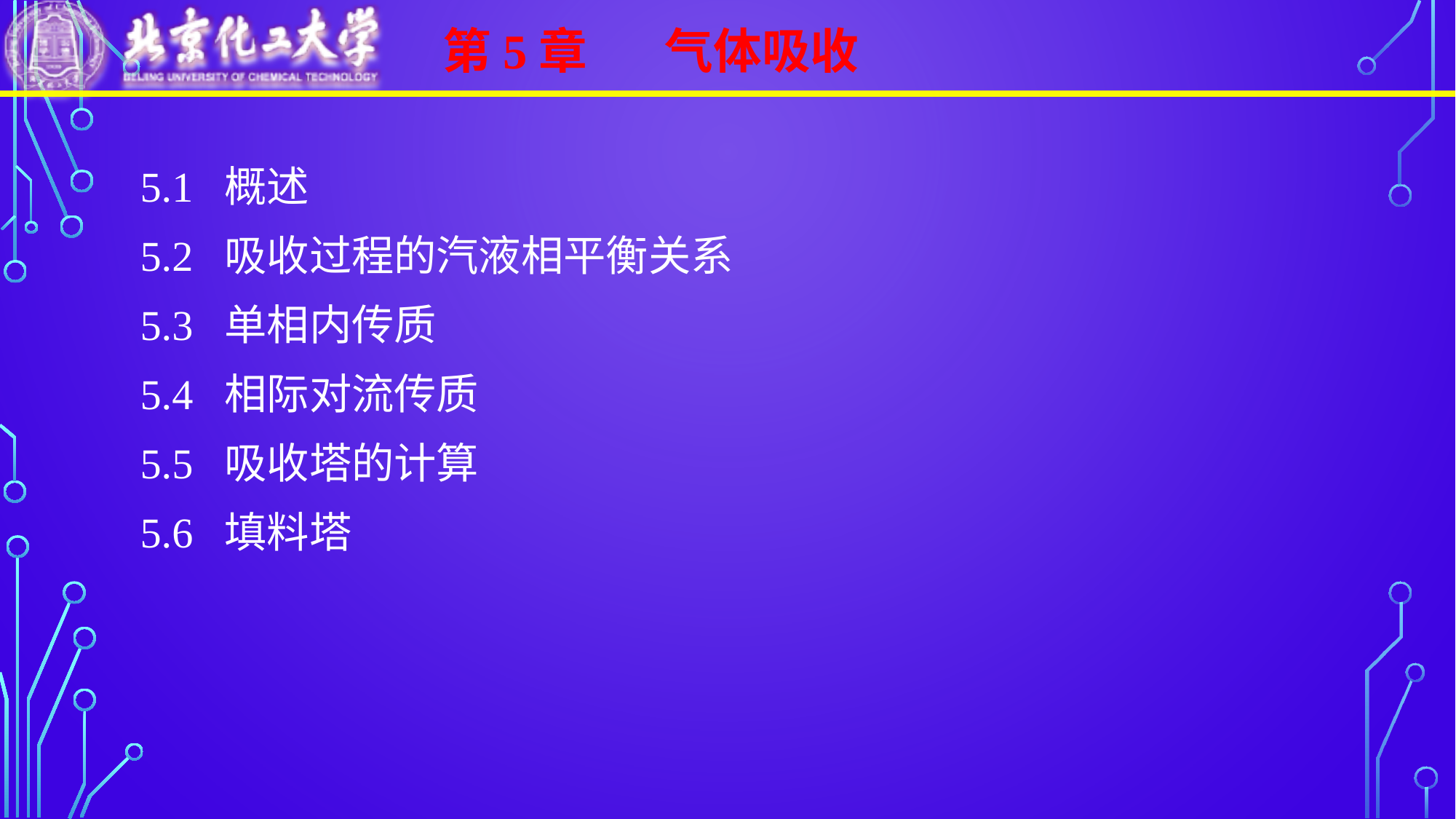

第5章       气体吸收
5.1  概述
5.2  吸收过程的汽液相平衡关系
5.3  单相内传质
5.4  相际对流传质
5.5  吸收塔的计算
5.6  填料塔